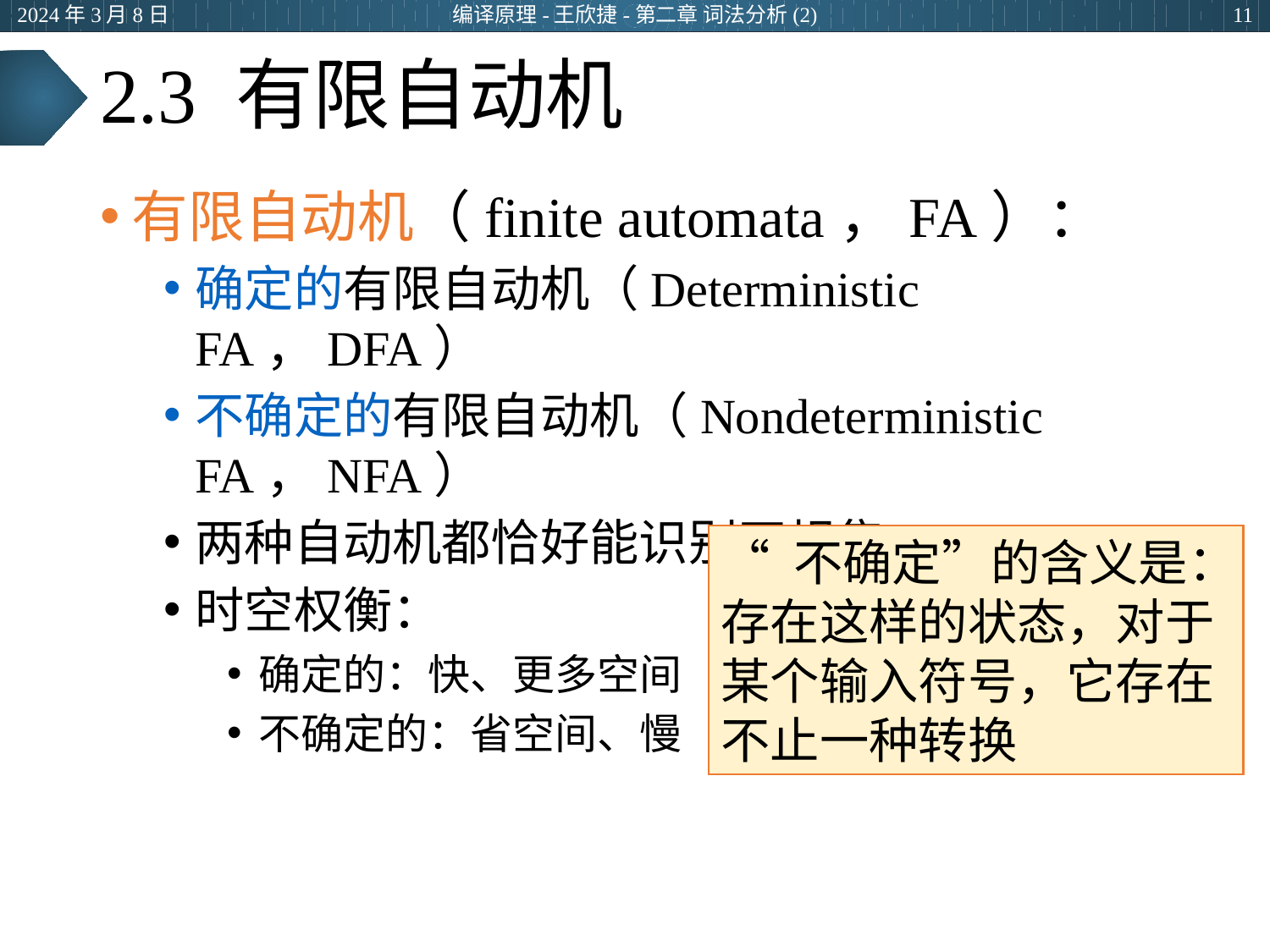

2024年3月8日
编译原理-王欣捷-第二章 词法分析(2)
11
# 2.3 有限自动机
有限自动机（finite automata，FA）：
确定的有限自动机（Deterministic FA，DFA）
不确定的有限自动机（Nondeterministic FA，NFA）
两种自动机都恰好能识别正规集
时空权衡：
确定的：快、更多空间
不确定的：省空间、慢
“ 不确定”的含义是：存在这样的状态，对于某个输入符号，它存在不止一种转换